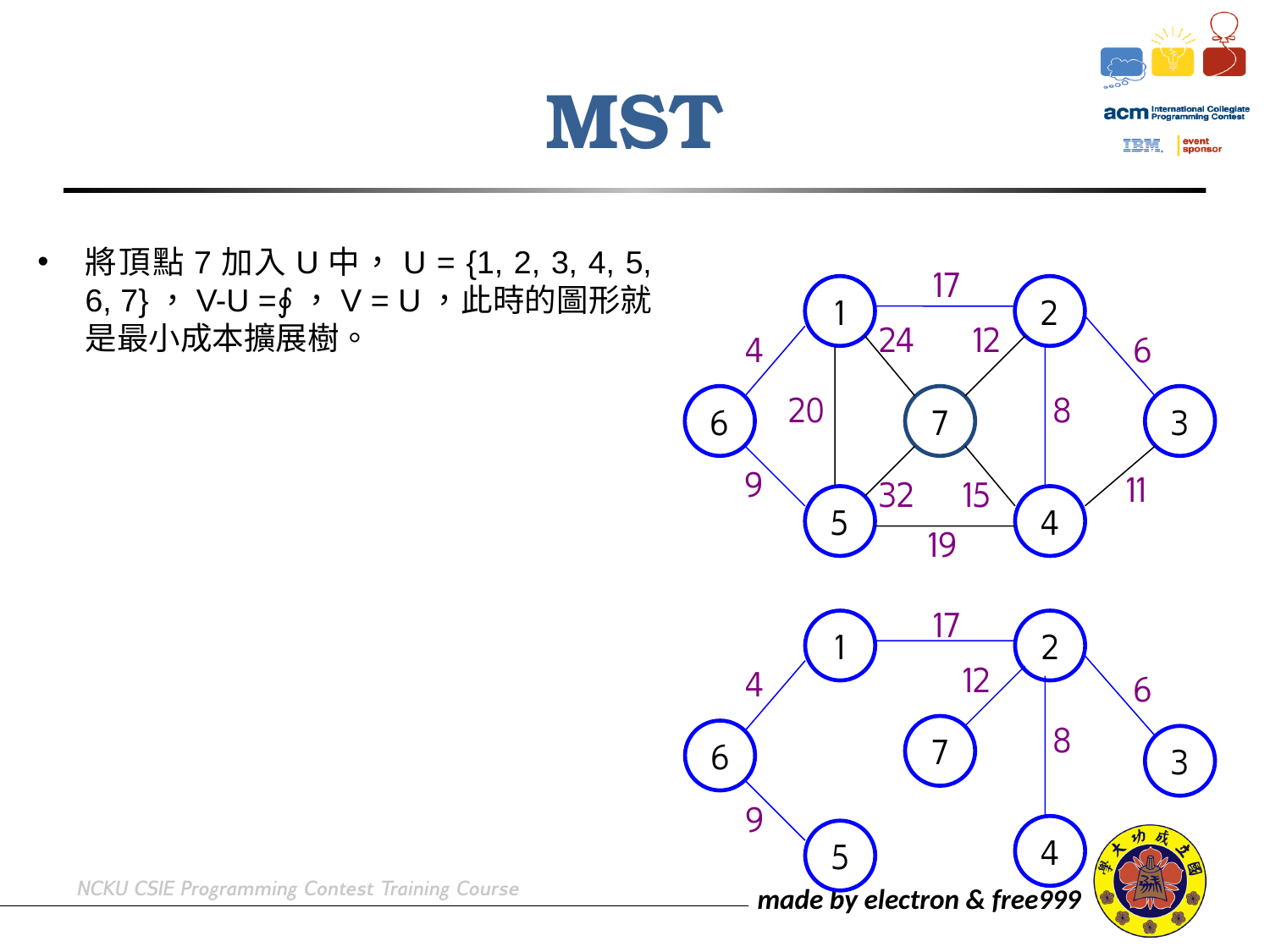

# MST
將頂點7加入U中，U = {1, 2, 3, 4, 5, 6, 7}，V-U =∮，V = U，此時的圖形就是最小成本擴展樹。
17
1
2

24
12

4
6

20
8
6
7
3

9
11
32
15
5
4
19

17
1
2

12
4

6

8
7
6
3

9
4
5
NCKU CSIE Programming Contest Training Course